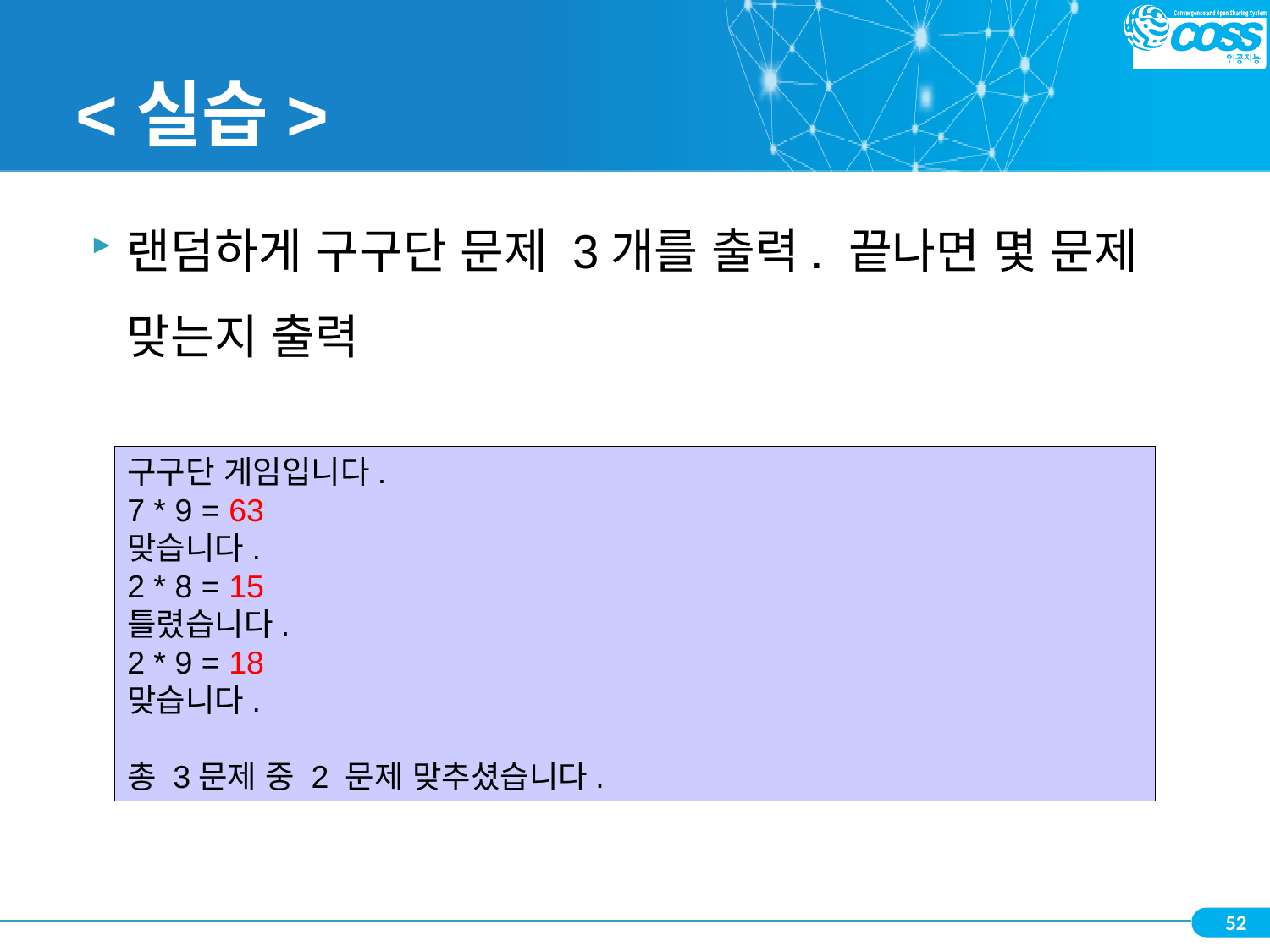

# <실습>
랜덤하게 구구단 문제 3개를 출력. 끝나면 몇 문제 맞는지 출력
구구단 게임입니다.
7 * 9 = 63
맞습니다.
2 * 8 = 15
틀렸습니다.
2 * 9 = 18
맞습니다.

총 3문제 중 2 문제 맞추셨습니다.